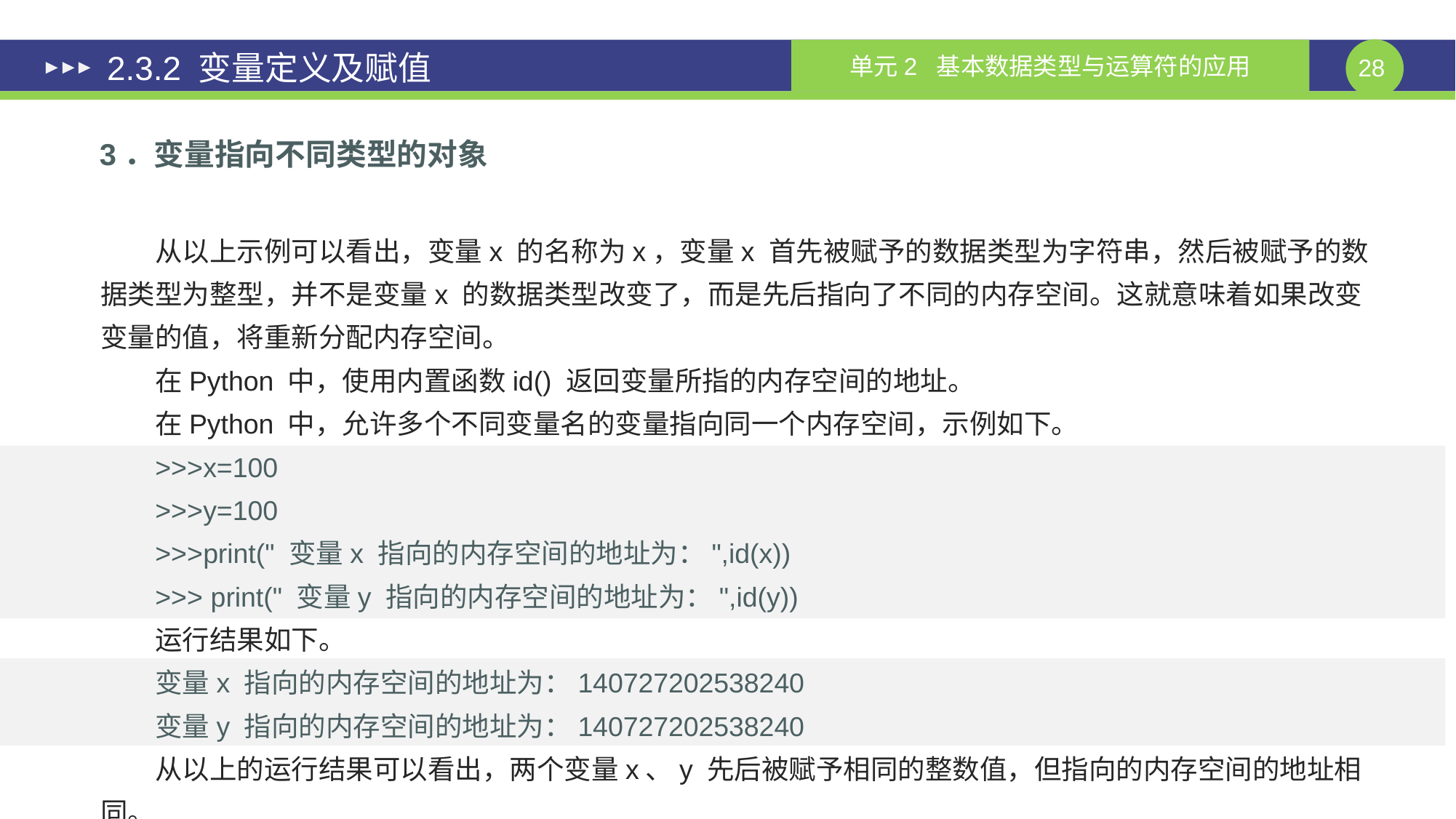

# 2.3.2 变量定义及赋值
3．变量指向不同类型的对象
从以上示例可以看出，变量x 的名称为x，变量x 首先被赋予的数据类型为字符串，然后被赋予的数据类型为整型，并不是变量x 的数据类型改变了，而是先后指向了不同的内存空间。这就意味着如果改变变量的值，将重新分配内存空间。
在Python 中，使用内置函数id() 返回变量所指的内存空间的地址。
在Python 中，允许多个不同变量名的变量指向同一个内存空间，示例如下。
>>>x=100
>>>y=100
>>>print(" 变量x 指向的内存空间的地址为：",id(x))
>>> print(" 变量y 指向的内存空间的地址为：",id(y))
运行结果如下。
变量x 指向的内存空间的地址为：140727202538240
变量y 指向的内存空间的地址为：140727202538240
从以上的运行结果可以看出，两个变量x、y 先后被赋予相同的整数值，但指向的内存空间的地址相同。